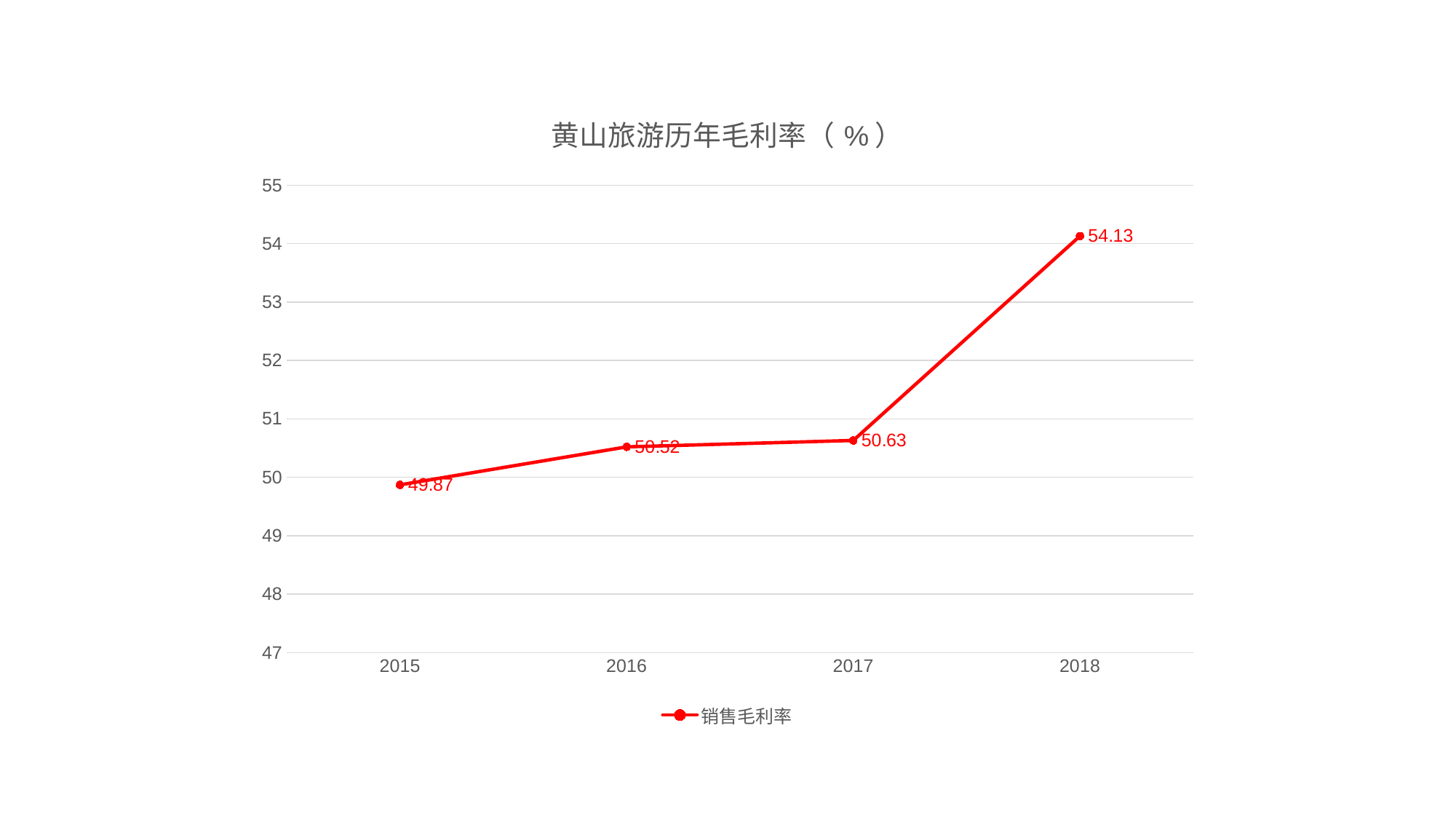

### Chart: 黄山旅游历年毛利率（%）

| Category | 销售毛利率 |
|---|---|
| 2015 | 49.87 |
| 2016 | 50.52 |
| 2017 | 50.63 |
| 2018 | 54.13 |